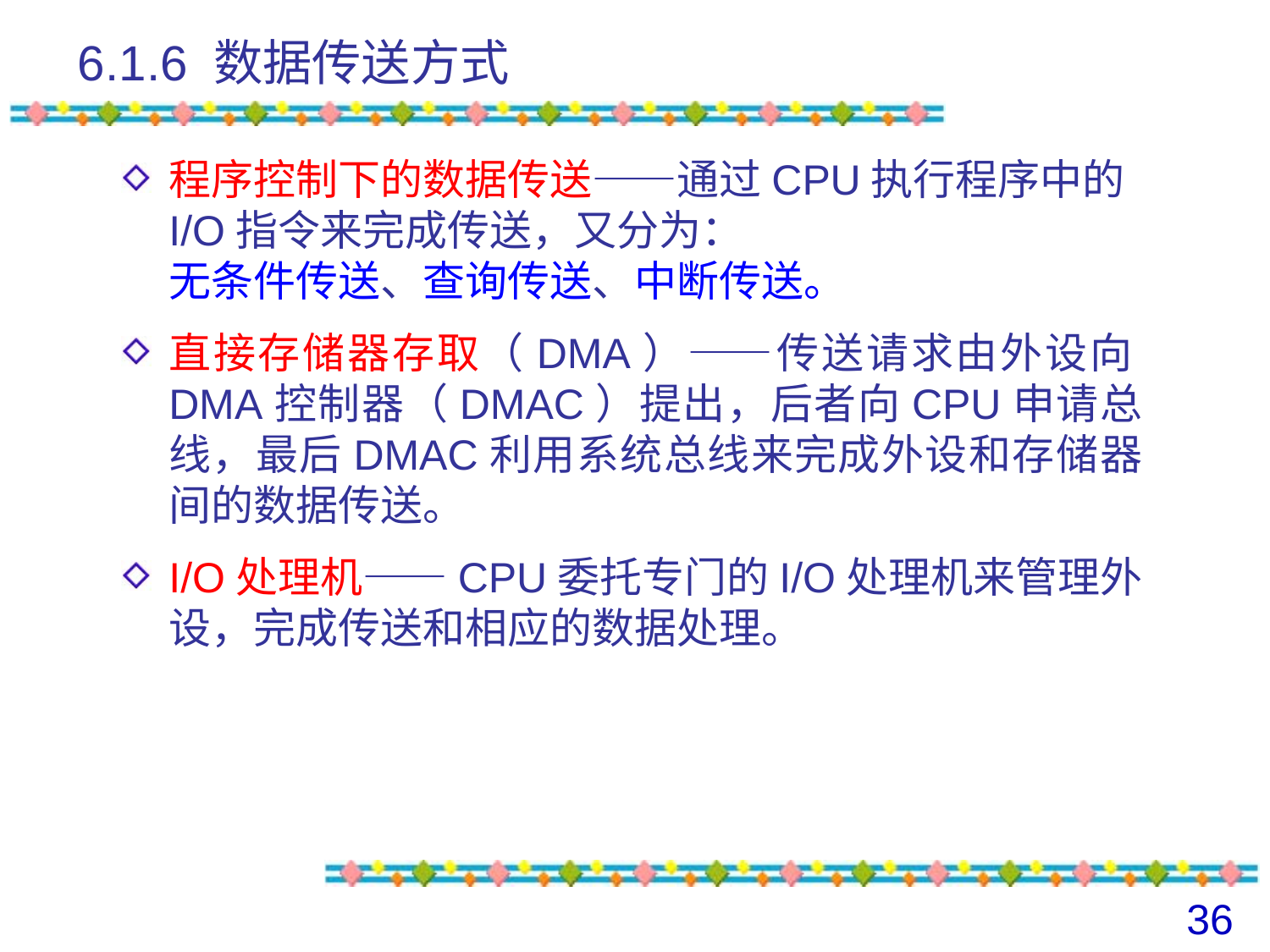

# 6.1.6 数据传送方式
程序控制下的数据传送——通过CPU执行程序中的I/O指令来完成传送，又分为：
无条件传送、查询传送、中断传送。
直接存储器存取（DMA）——传送请求由外设向DMA控制器（DMAC）提出，后者向CPU申请总线，最后DMAC利用系统总线来完成外设和存储器间的数据传送。
I/O处理机——CPU委托专门的I/O处理机来管理外设，完成传送和相应的数据处理。